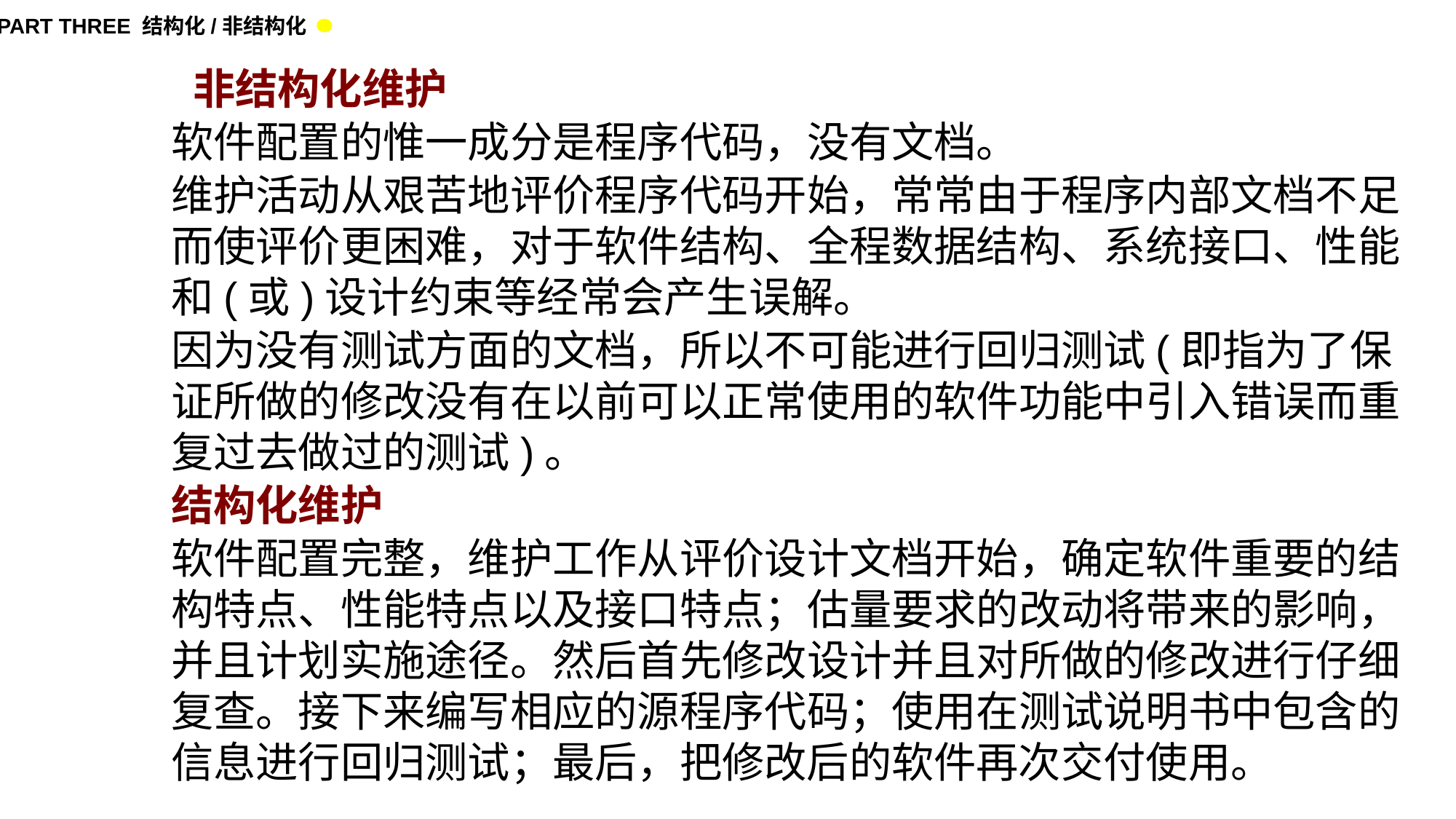

PART THREE 结构化/非结构化

 非结构化维护
软件配置的惟一成分是程序代码，没有文档。
维护活动从艰苦地评价程序代码开始，常常由于程序内部文档不足而使评价更困难，对于软件结构、全程数据结构、系统接口、性能和(或)设计约束等经常会产生误解。
因为没有测试方面的文档，所以不可能进行回归测试(即指为了保证所做的修改没有在以前可以正常使用的软件功能中引入错误而重复过去做过的测试)。
结构化维护
软件配置完整，维护工作从评价设计文档开始，确定软件重要的结构特点、性能特点以及接口特点；估量要求的改动将带来的影响，并且计划实施途径。然后首先修改设计并且对所做的修改进行仔细复查。接下来编写相应的源程序代码；使用在测试说明书中包含的信息进行回归测试；最后，把修改后的软件再次交付使用。